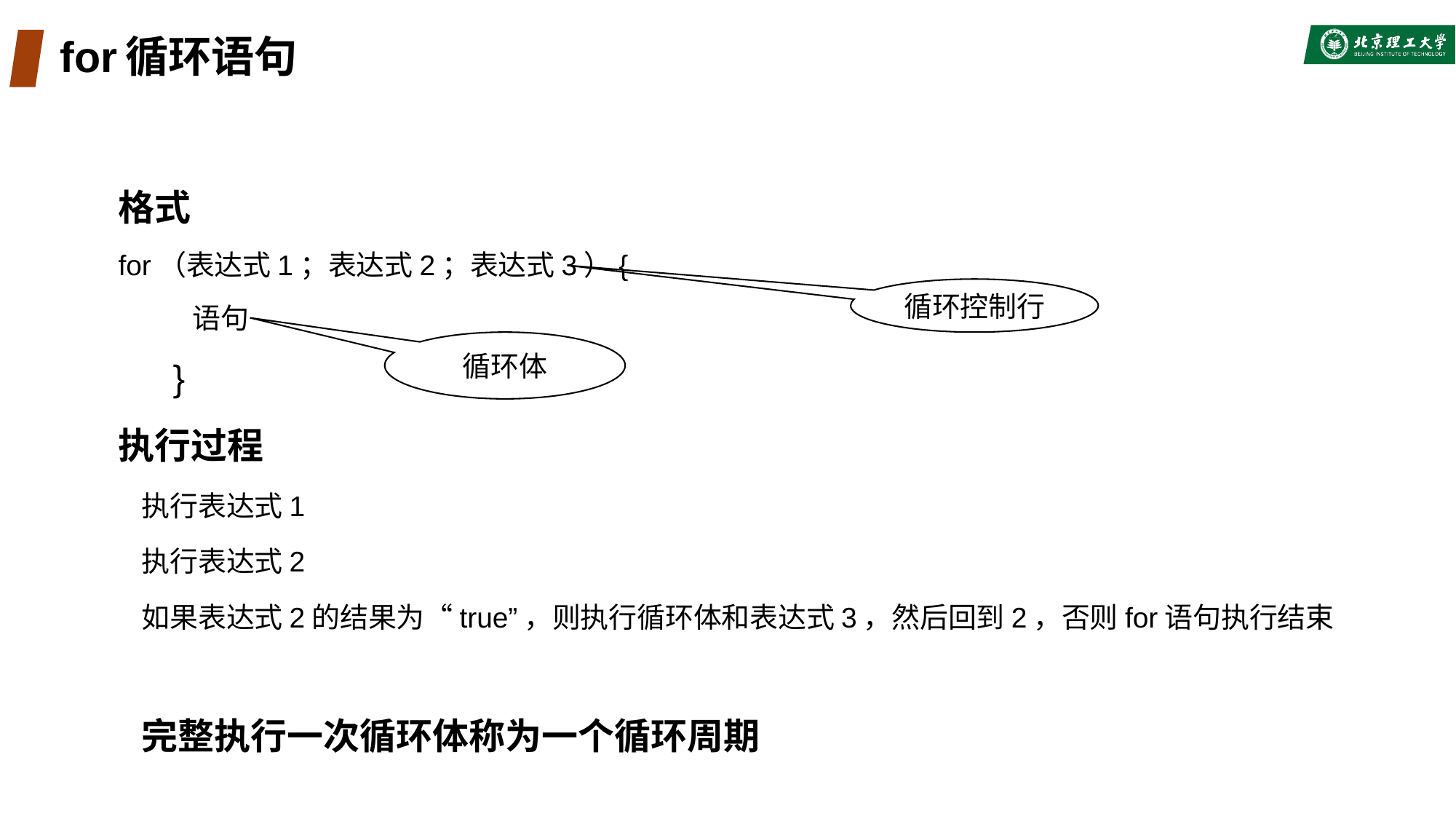

# for循环语句
格式
for（表达式1；表达式2；表达式3）{
  语句
}
执行过程
执行表达式1
执行表达式2
如果表达式2的结果为“true”，则执行循环体和表达式3，然后回到2，否则for语句执行结束

完整执行一次循环体称为一个循环周期
循环控制行
循环体